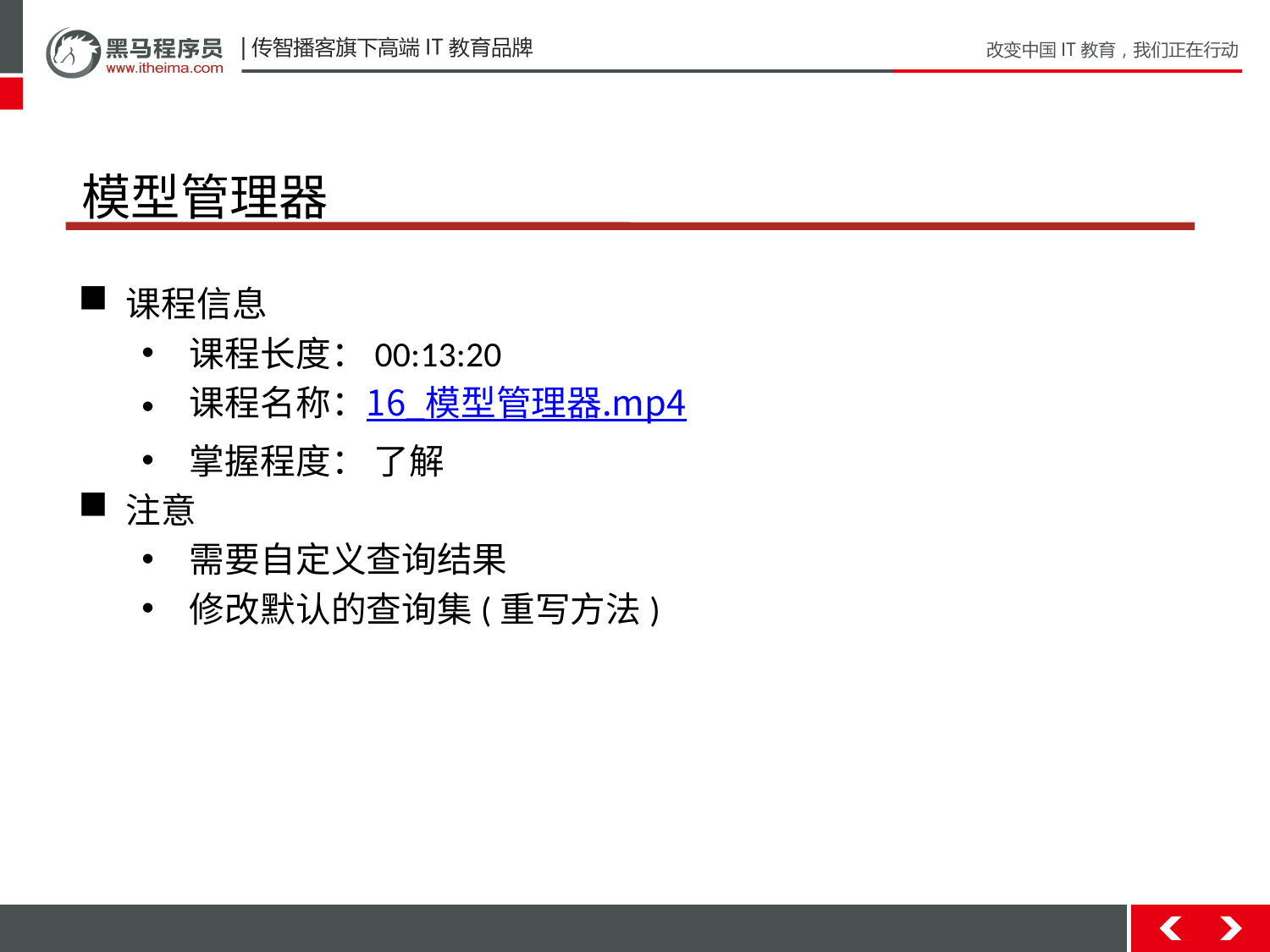

# 模型管理器

课程信息
课程长度：00:13:20
课程名称：16_模型管理器.mp4
掌握程度： 了解
注意
需要自定义查询结果
修改默认的查询集(重写方法)